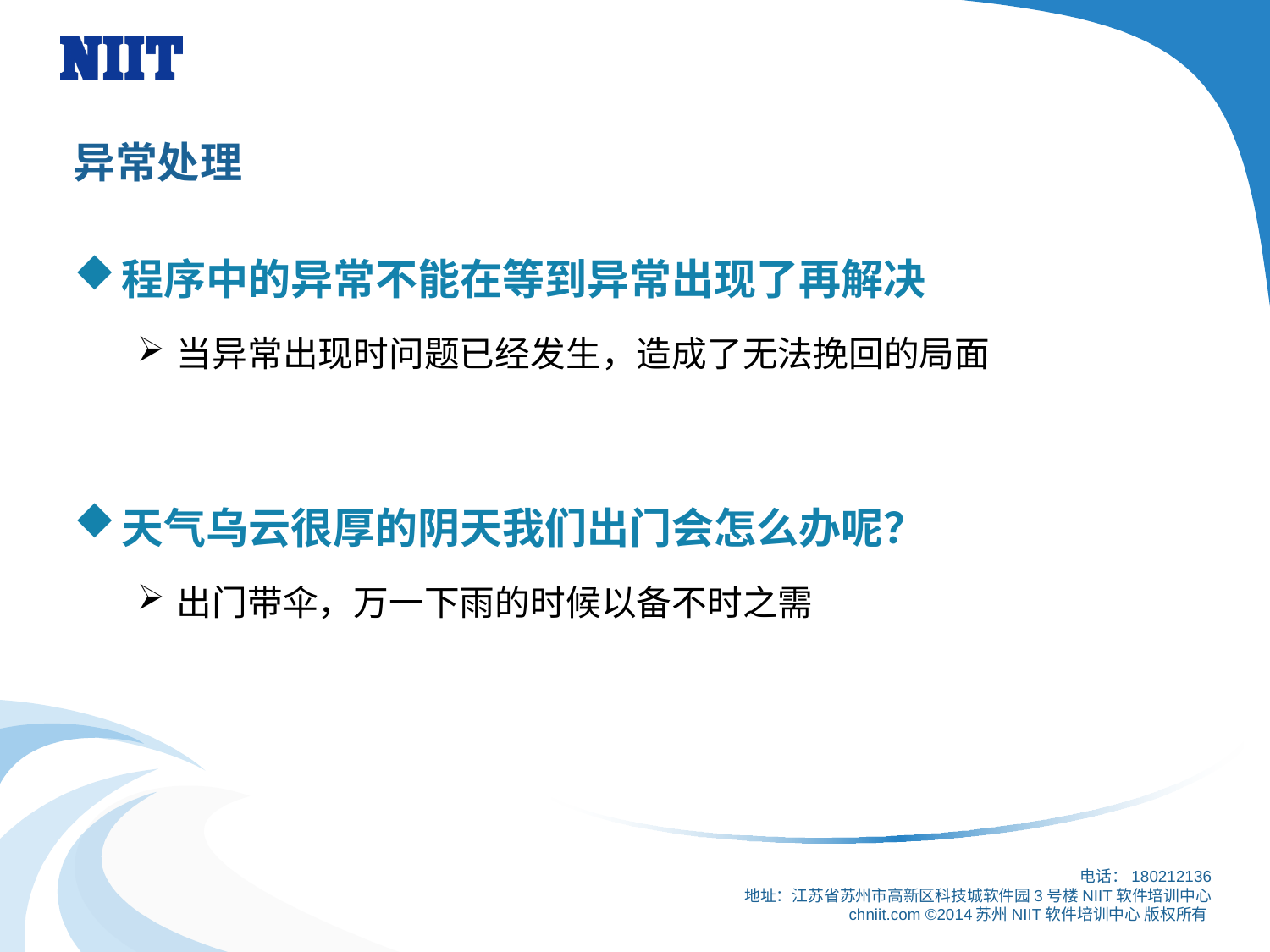

# 异常处理
程序中的异常不能在等到异常出现了再解决
当异常出现时问题已经发生，造成了无法挽回的局面

天气乌云很厚的阴天我们出门会怎么办呢？
出门带伞，万一下雨的时候以备不时之需